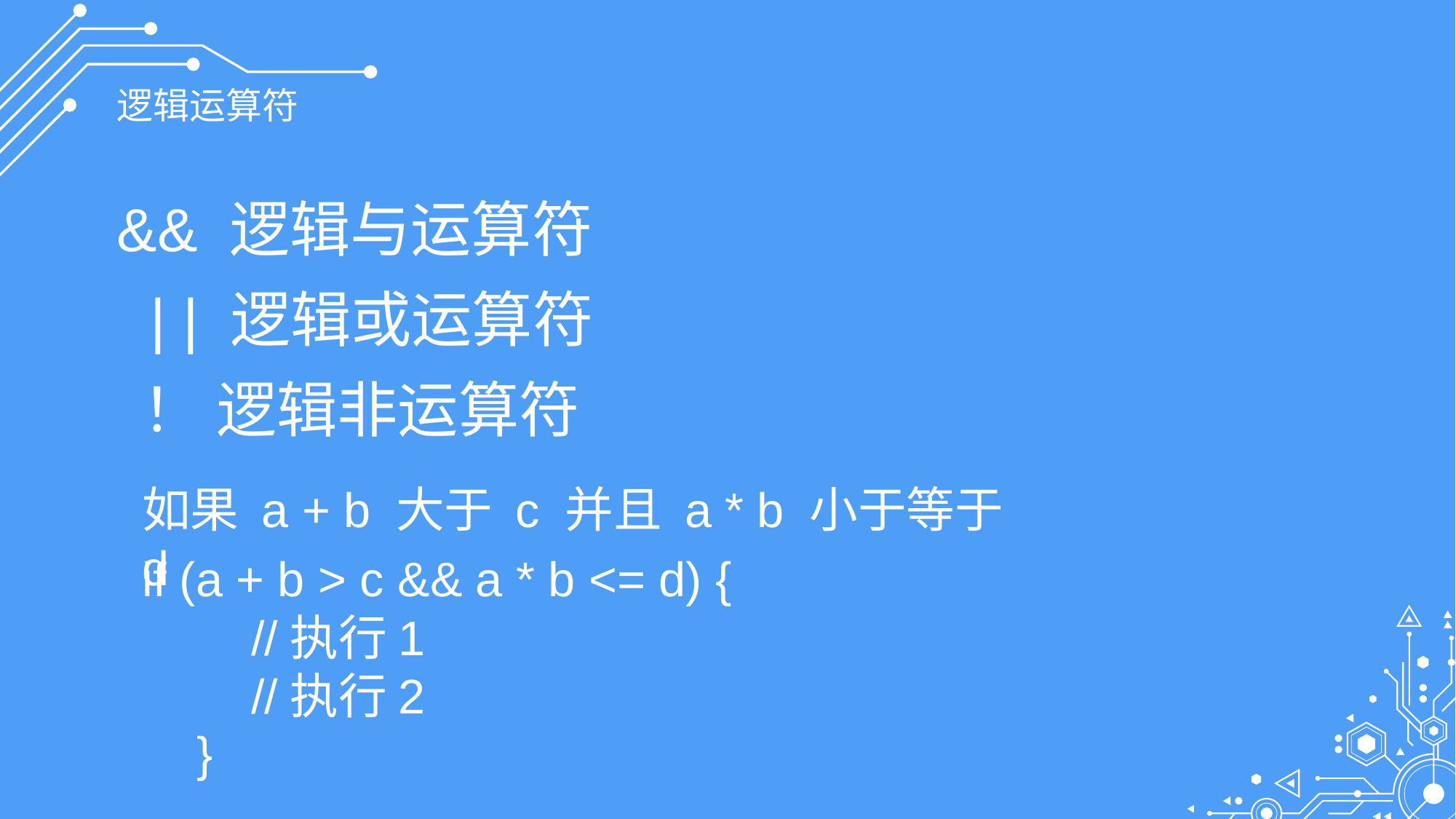

逻辑运算符
&& 逻辑与运算符
| | 逻辑或运算符
！ 逻辑非运算符
如果 a + b 大于 c 并且 a * b 小于等于 d
if (a + b > c && a * b <= d) {
//执行1
//执行2
}